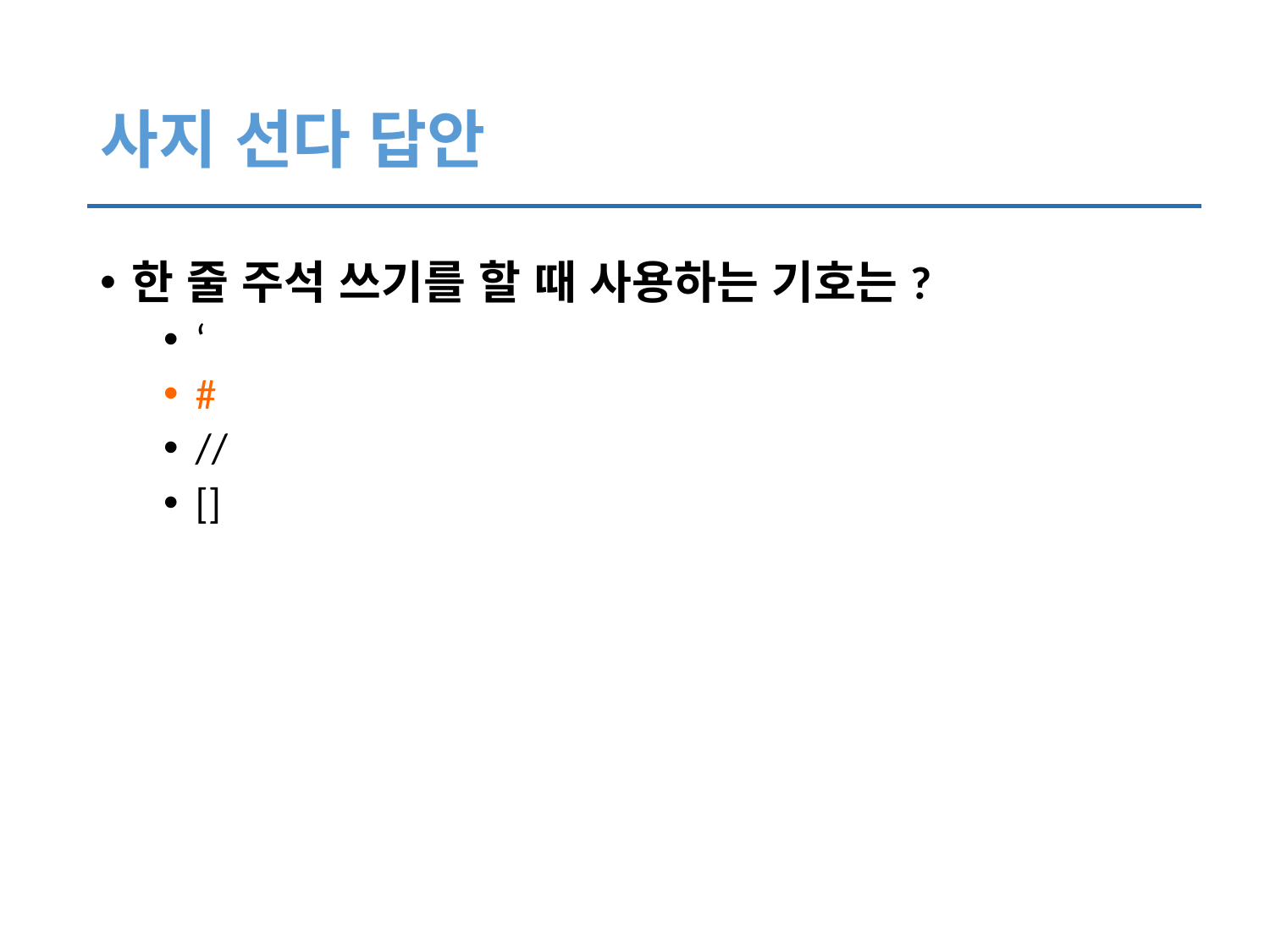

# 사지 선다 답안
한 줄 주석 쓰기를 할 때 사용하는 기호는?
‘
#
//
[]